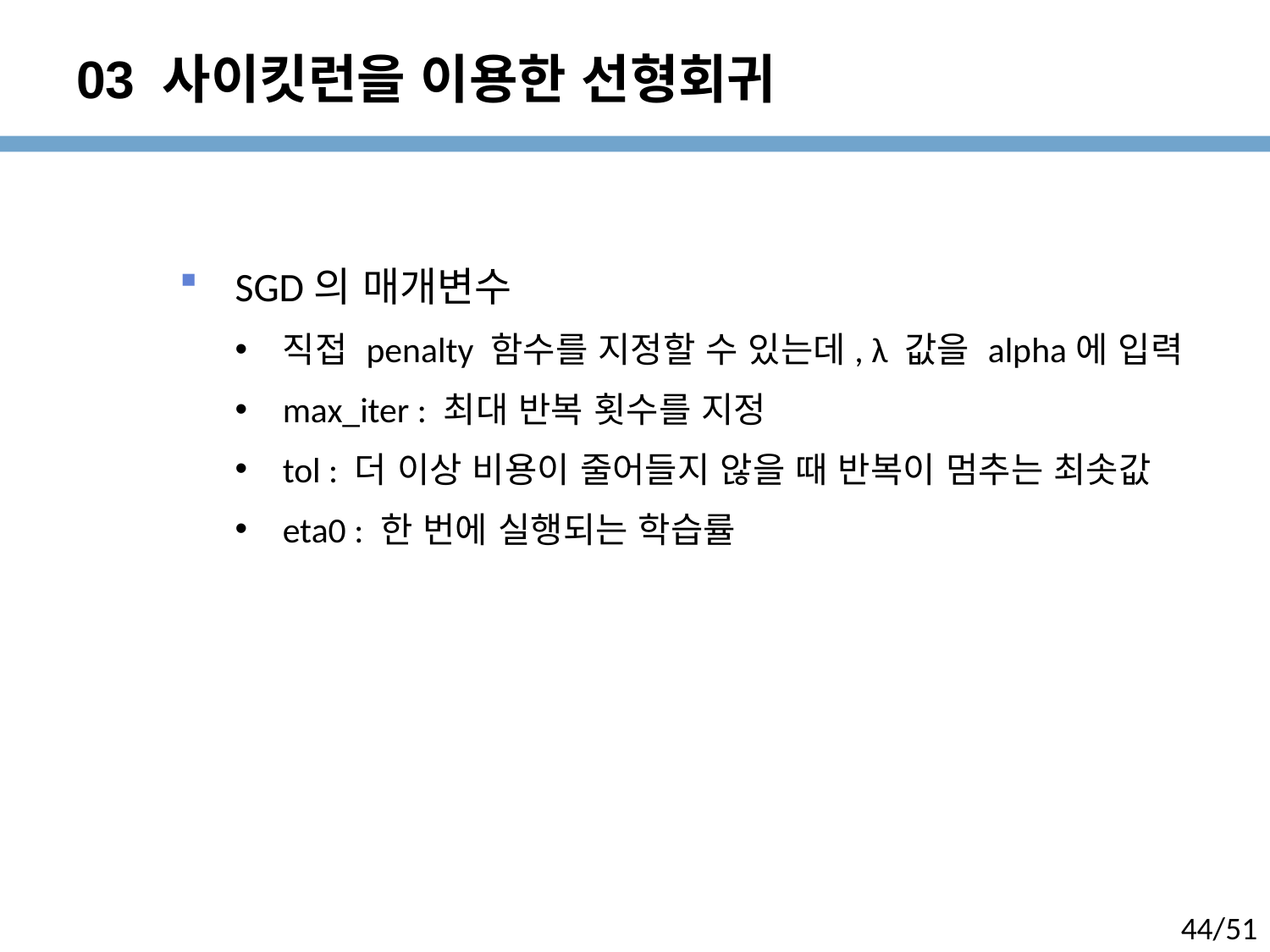

# 03 사이킷런을 이용한 선형회귀

SGD의 매개변수
직접 penalty 함수를 지정할 수 있는데, λ 값을 alpha에 입력
max_iter : 최대 반복 횟수를 지정
tol : 더 이상 비용이 줄어들지 않을 때 반복이 멈추는 최솟값
eta0 : 한 번에 실행되는 학습률
44/51